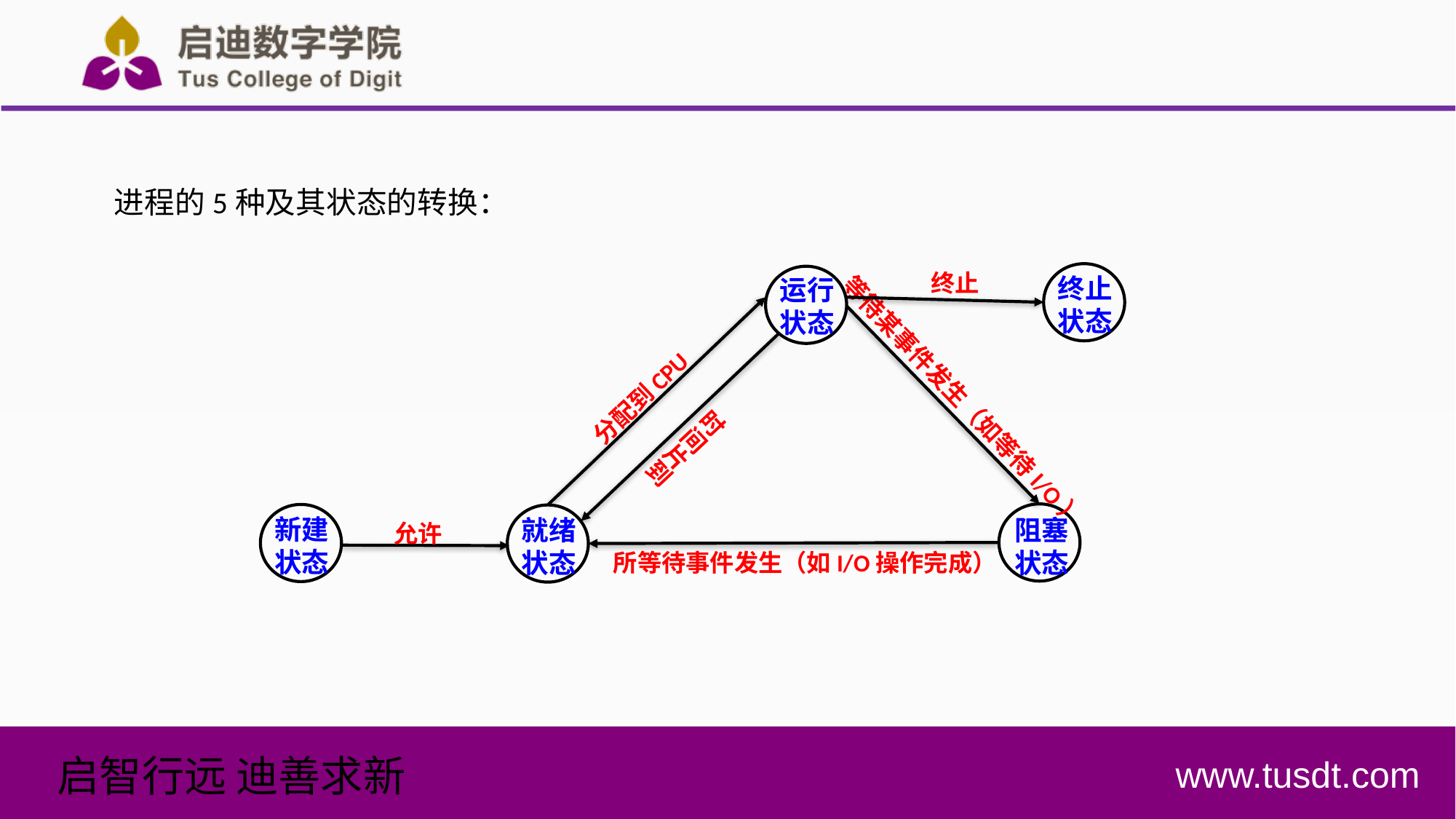

进程的5种及其状态的转换：
终止

终止状态
运行状态
分配到CPU
等待某事件发生（如等待I/O）
时间片到

新建状态
阻塞状态
就绪状态
允许
所等待事件发生（如I/O操作完成）